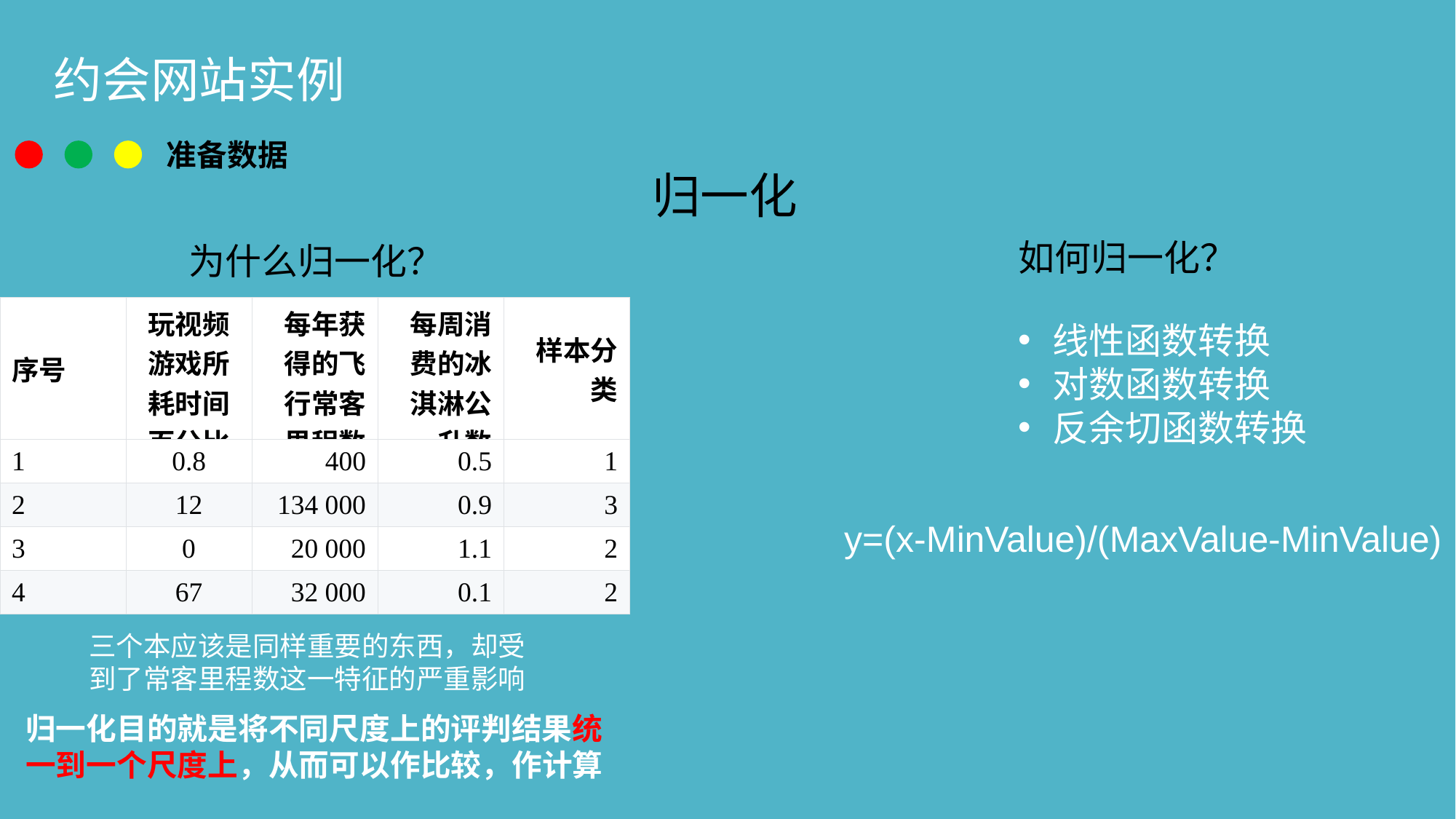

约会网站实例
准备数据

归一化
如何归一化？
为什么归一化？

| 序号 | 玩视频游戏所耗时间百分比 | 每年获得的飞行常客里程数 | 每周消费的冰淇淋公升数 | 样本分类 |
| --- | --- | --- | --- | --- |
| 1 | 0.8 | 400 | 0.5 | 1 |
| 2 | 12 | 134 000 | 0.9 | 3 |
| 3 | 0 | 20 000 | 1.1 | 2 |
| 4 | 67 | 32 000 | 0.1 | 2 |
线性函数转换
对数函数转换
反余切函数转换
y=(x-MinValue)/(MaxValue-MinValue)
三个本应该是同样重要的东西，却受到了常客里程数这一特征的严重影响
归一化目的就是将不同尺度上的评判结果统一到一个尺度上，从而可以作比较，作计算